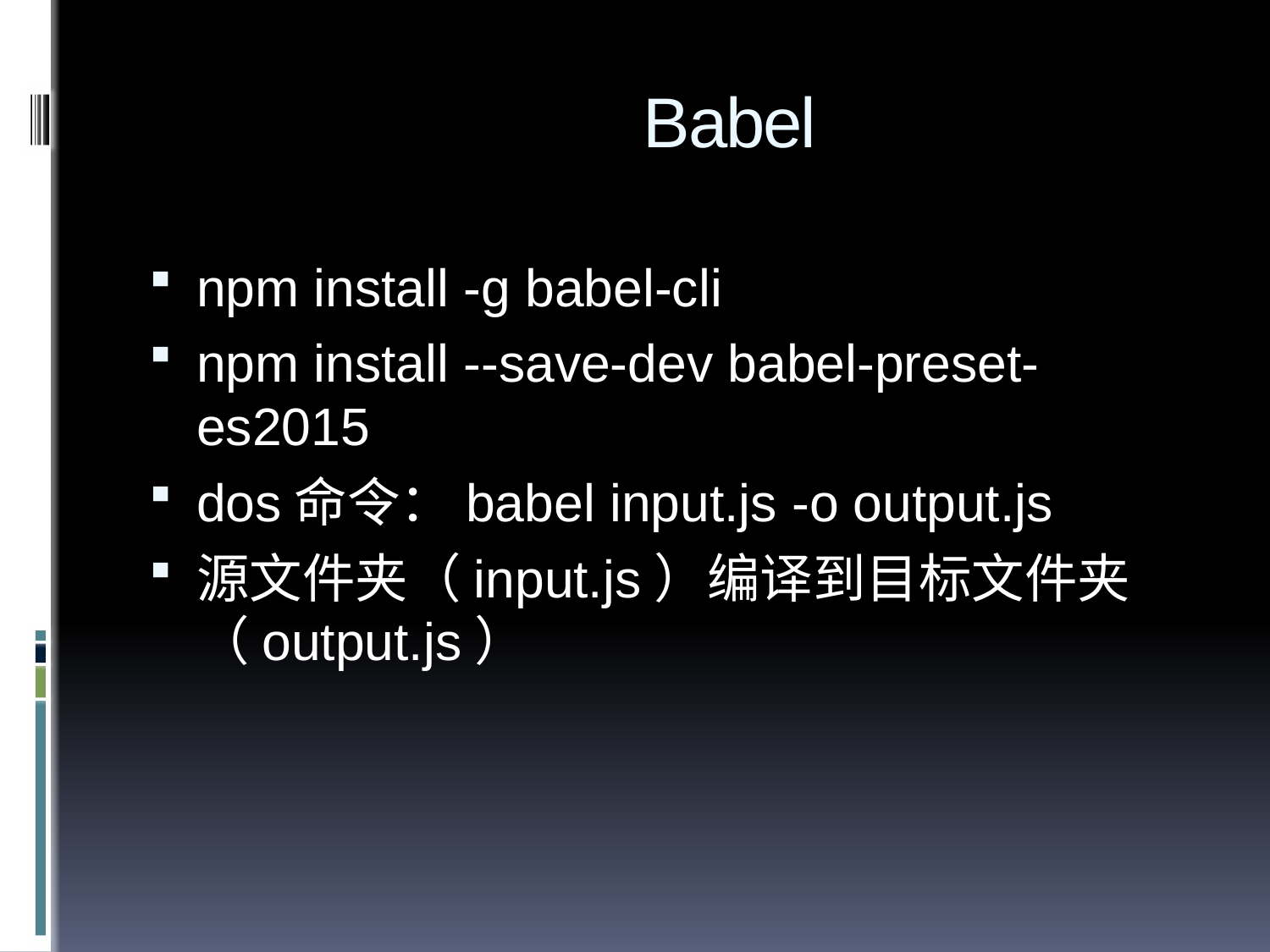

# Babel
npm install -g babel-cli
npm install --save-dev babel-preset-es2015
dos命令：babel input.js -o output.js
源文件夹（input.js）编译到目标文件夹（output.js）